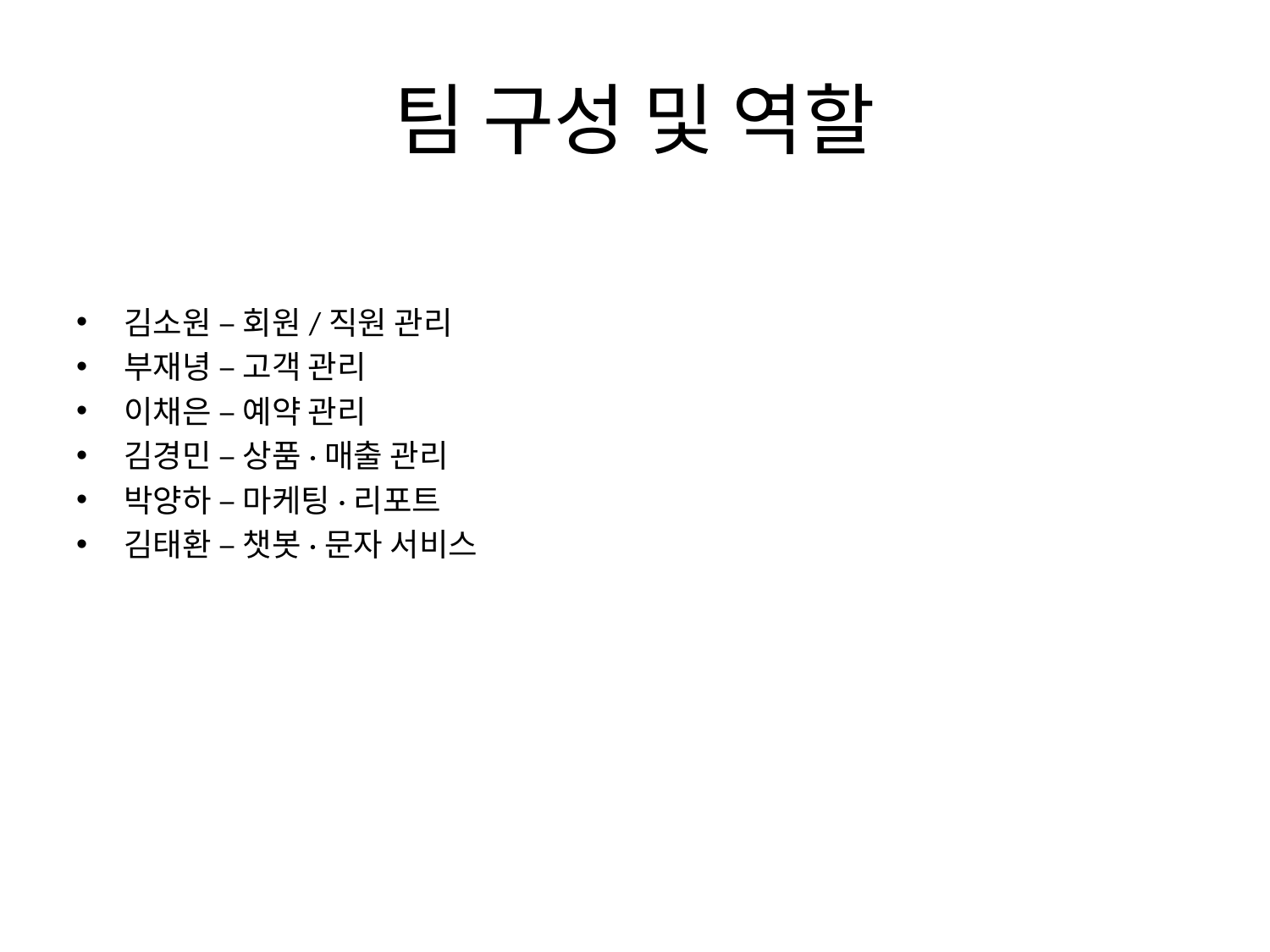

# 팀 구성 및 역할

김소원 – 회원/직원 관리
부재녕 – 고객 관리
이채은 – 예약 관리
김경민 – 상품·매출 관리
박양하 – 마케팅·리포트
김태환 – 챗봇·문자 서비스